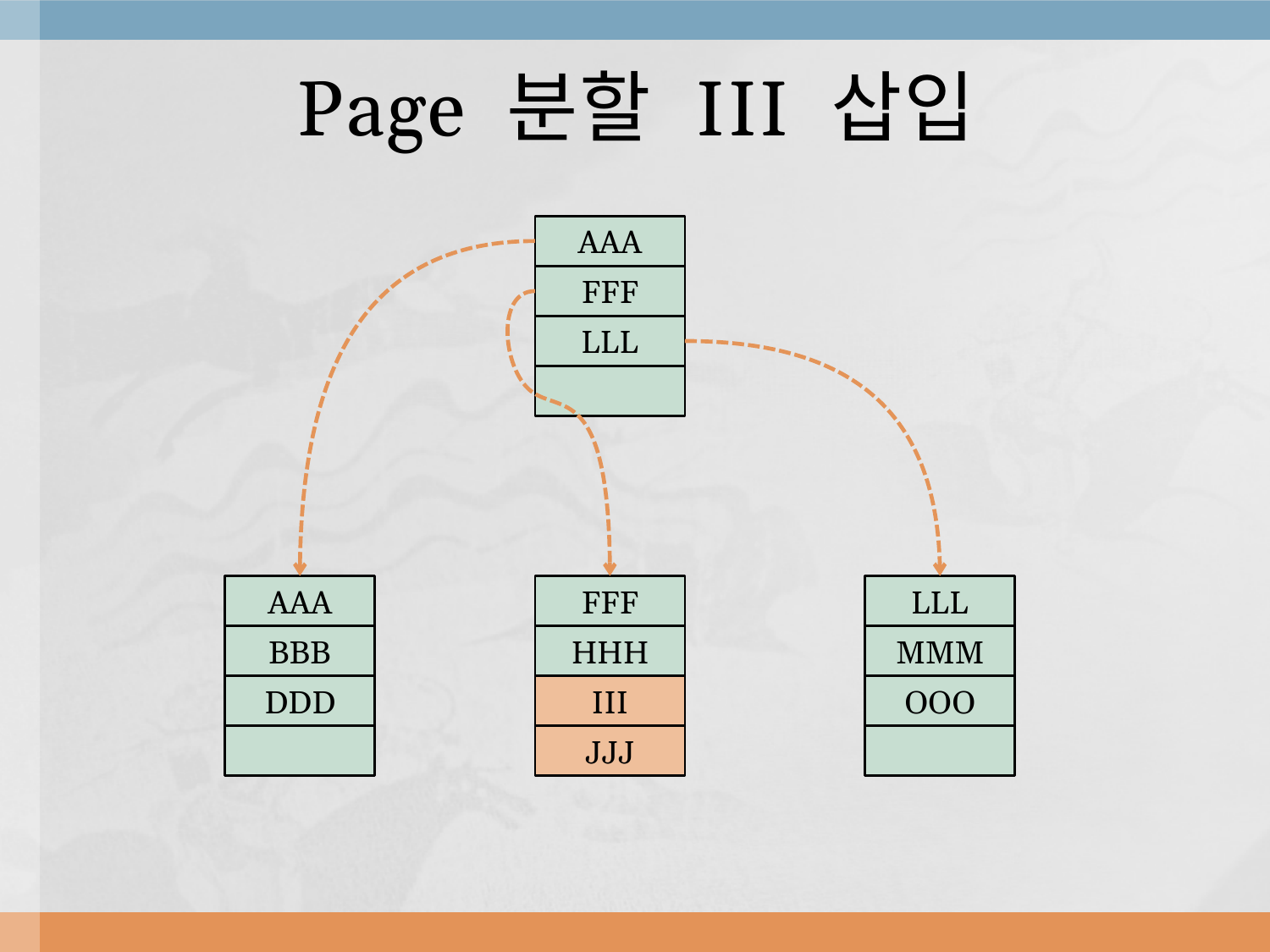

# Page 분할 III 삽입
AAA
FFF
LLL

AAA
BBB
DDD

FFF
HHH
III
JJJ
LLL
MMM
OOO